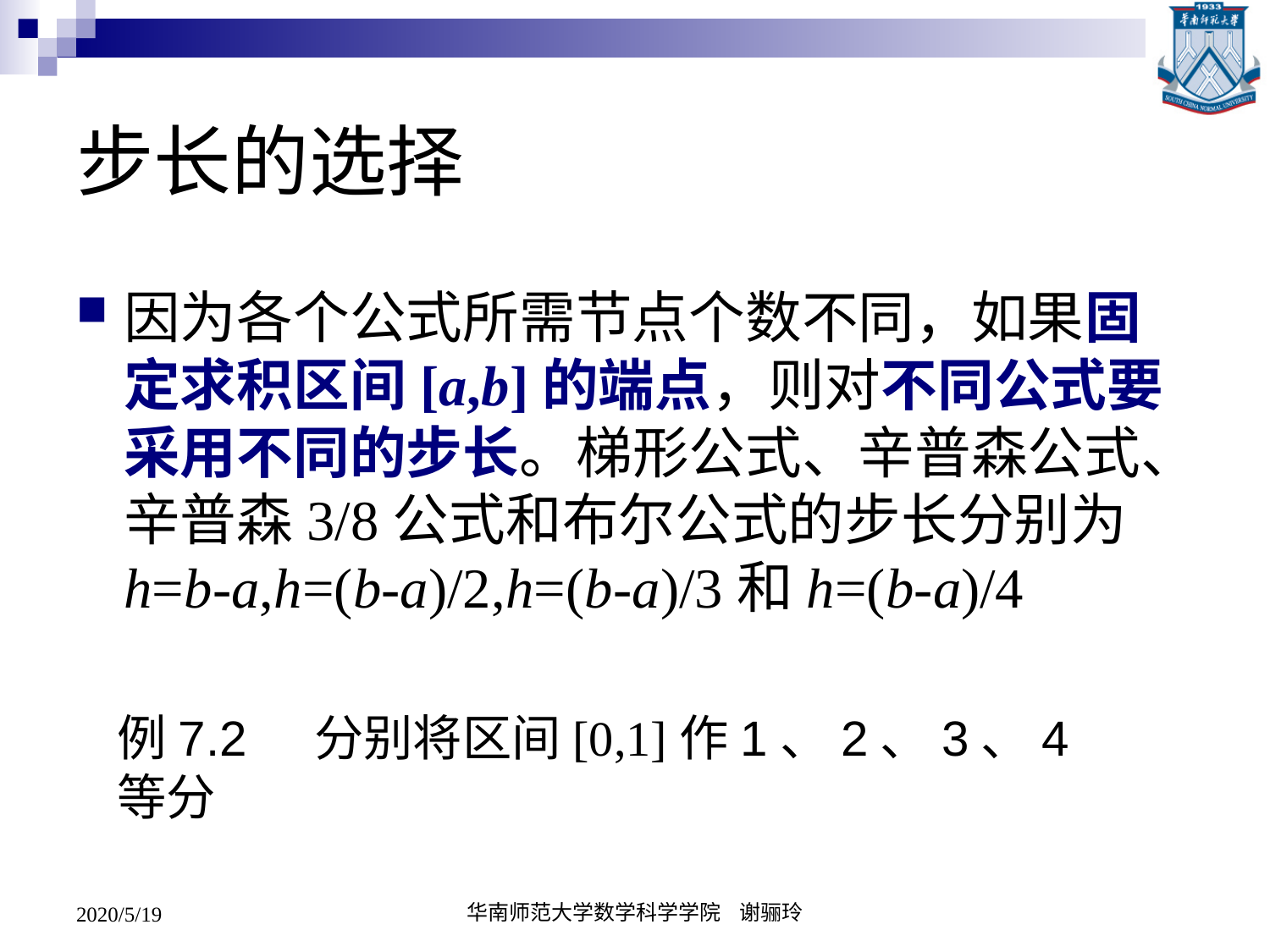

# 步长的选择
因为各个公式所需节点个数不同，如果固定求积区间[a,b]的端点，则对不同公式要采用不同的步长。梯形公式、辛普森公式、辛普森3/8公式和布尔公式的步长分别为h=b-a,h=(b-a)/2,h=(b-a)/3和h=(b-a)/4
例7.2    分别将区间[0,1]作1、2、3、4等分
2020/5/19
华南师范大学数学科学学院    谢骊玲